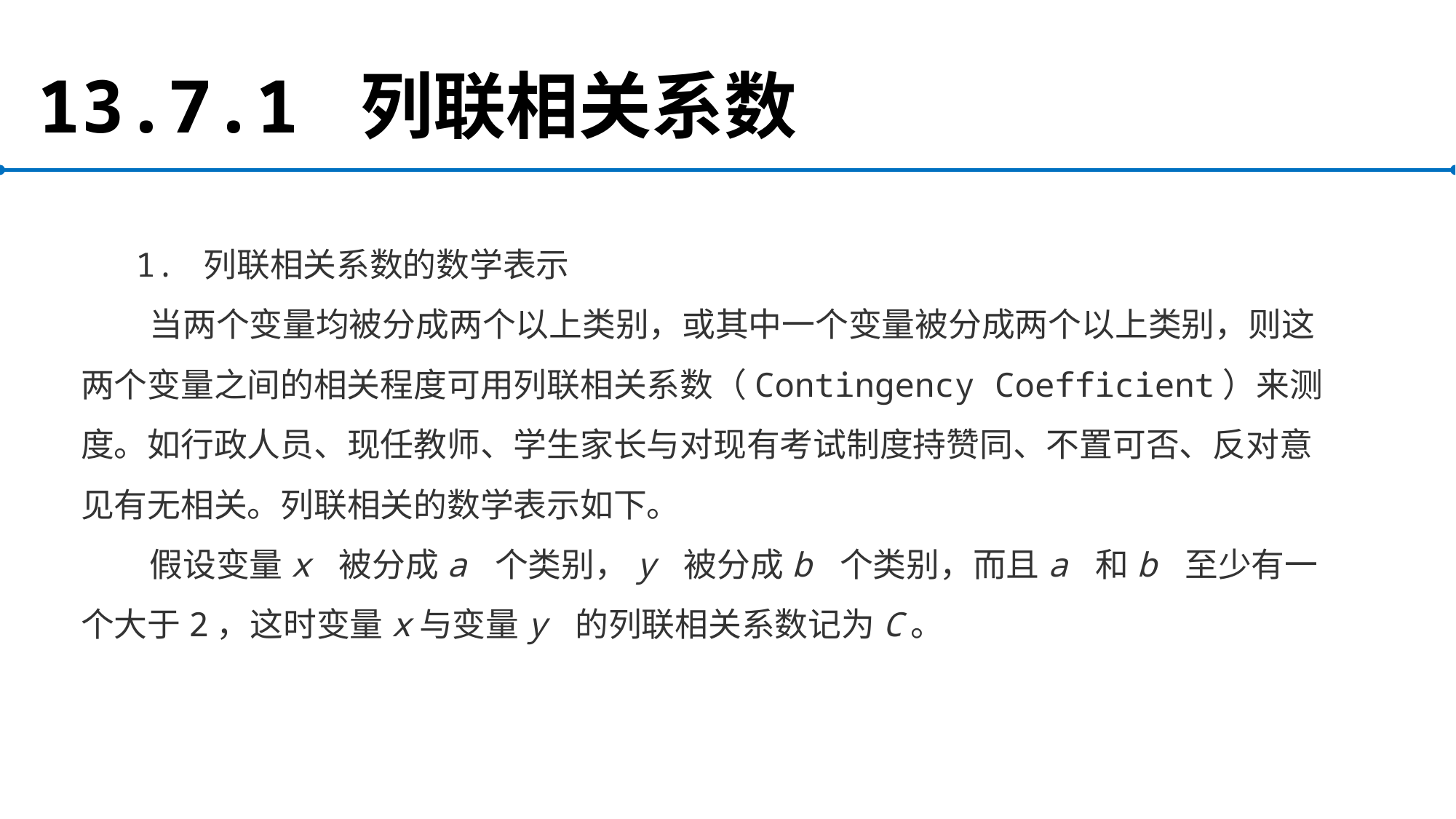

# 13.7.1 列联相关系数
1. 列联相关系数的数学表示
当两个变量均被分成两个以上类别，或其中一个变量被分成两个以上类别，则这两个变量之间的相关程度可用列联相关系数（Contingency Coefficient）来测度。如行政人员、现任教师、学生家长与对现有考试制度持赞同、不置可否、反对意见有无相关。列联相关的数学表示如下。
假设变量x 被分成a 个类别，y 被分成b 个类别，而且a 和b 至少有一个大于2，这时变量x与变量y 的列联相关系数记为C。